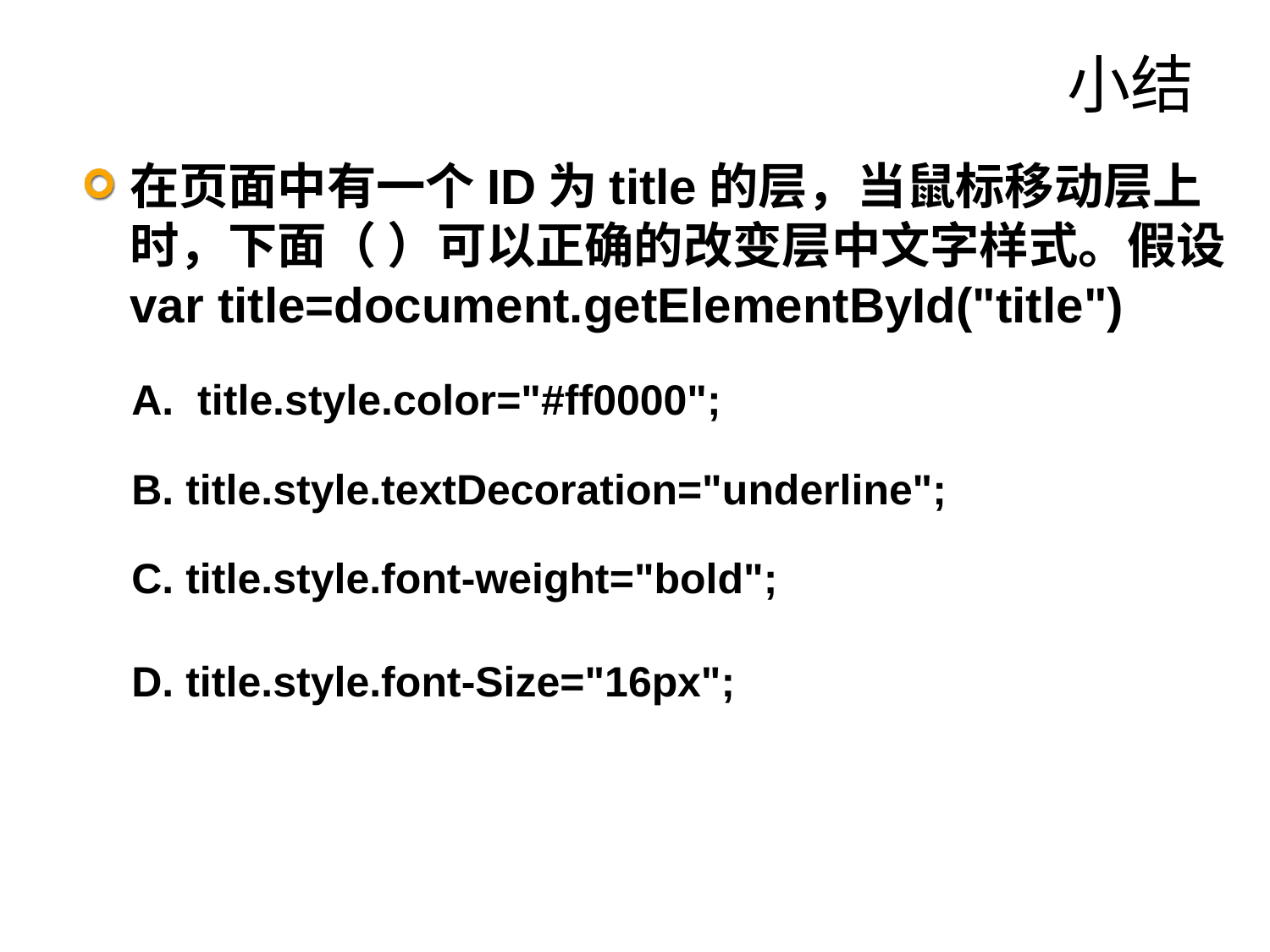

# 小结
在页面中有一个ID为title的层，当鼠标移动层上时，下面（ ）可以正确的改变层中文字样式。假设var title=document.getElementById("title")
A.  title.style.color="#ff0000";
B. title.style.textDecoration="underline";
C. title.style.font-weight="bold";
D. title.style.font-Size="16px";